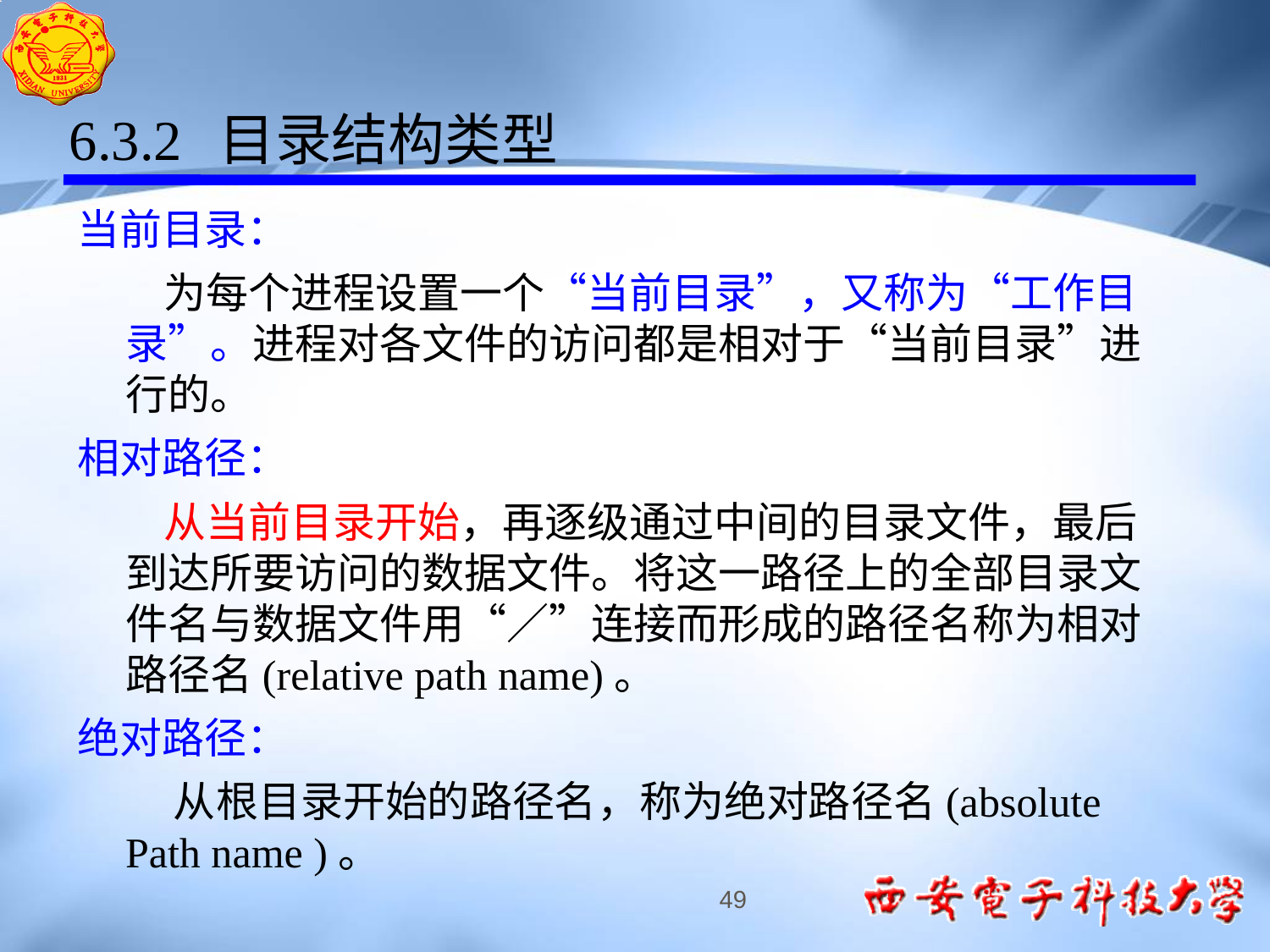

6.3.2 目录结构类型
当前目录：
        为每个进程设置一个“当前目录”，又称为“工作目录”。进程对各文件的访问都是相对于“当前目录”进行的。
相对路径：
        从当前目录开始，再逐级通过中间的目录文件，最后到达所要访问的数据文件。将这一路径上的全部目录文件名与数据文件用“／”连接而形成的路径名称为相对路径名(relative path name)。
绝对路径：
         从根目录开始的路径名，称为绝对路径名(absolute Path name )。
49